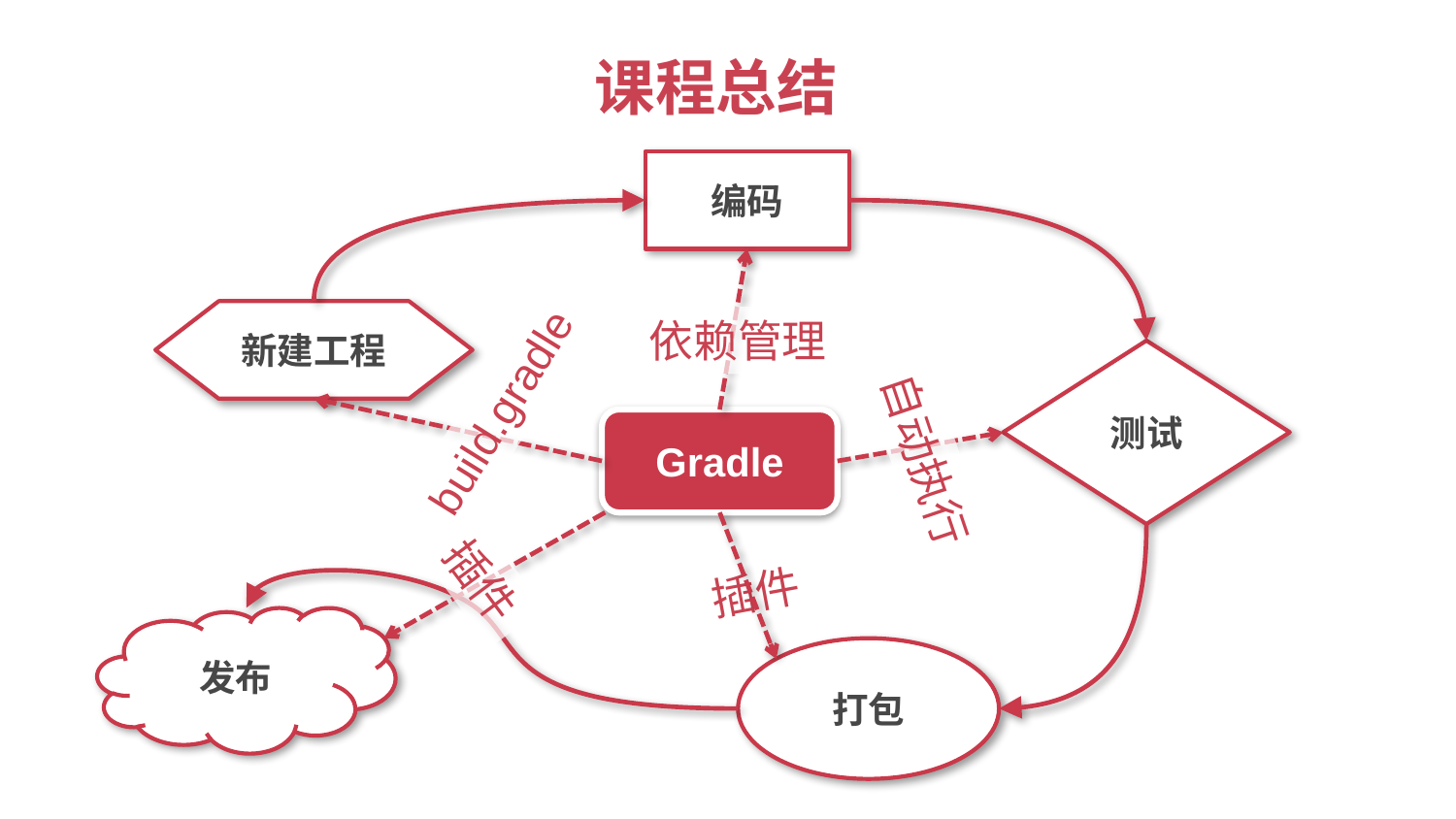

课程总结

编码
新建工程
依赖管理
测试
build.gradle
Gradle
自动执行
插件
插件
发布
打包